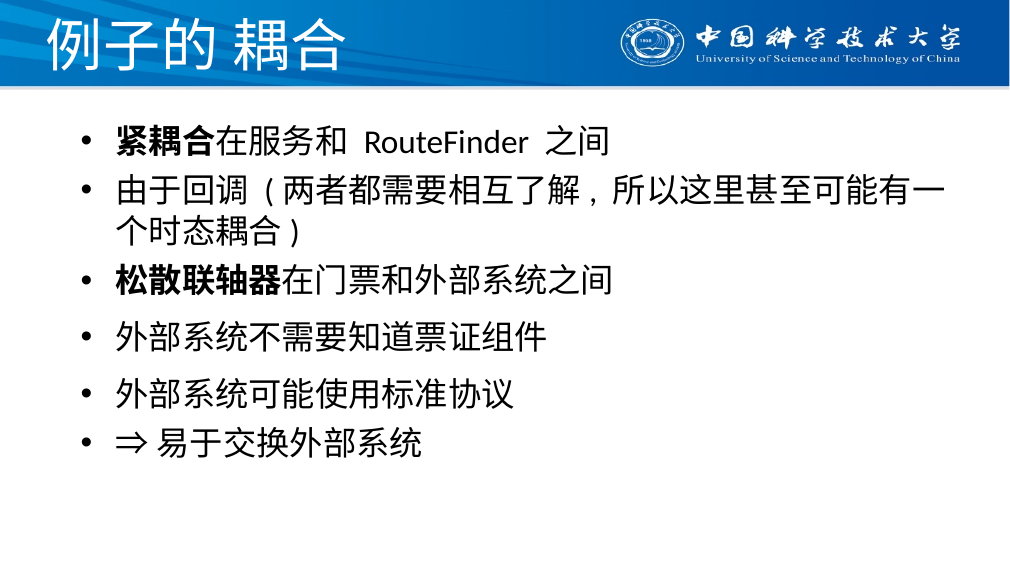

# 例子的 耦合
紧耦合在服务和 RouteFinder 之间
由于回调 (两者都需要相互了解, 所以这里甚至可能有一个时态耦合)
松散联轴器在门票和外部系统之间
外部系统不需要知道票证组件
外部系统可能使用标准协议
⇒易于交换外部系统